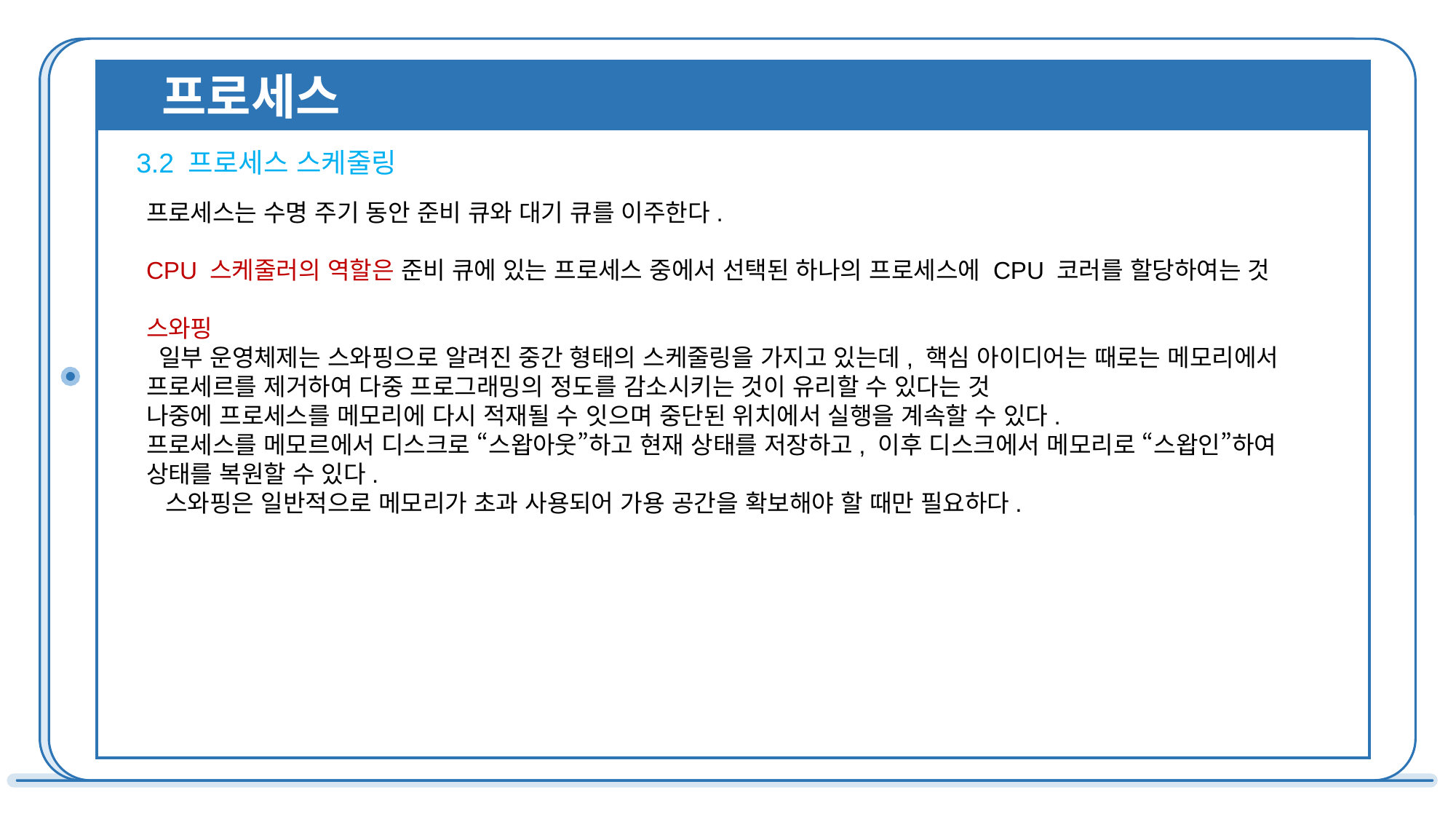

프로세스

3.2 프로세스 스케줄링
프로세스는 수명 주기 동안 준비 큐와 대기 큐를 이주한다.

CPU 스케줄러의 역할은 준비 큐에 있는 프로세스 중에서 선택된 하나의 프로세스에 CPU 코러를 할당하여는 것

스와핑
 일부 운영체제는 스와핑으로 알려진 중간 형태의 스케줄링을 가지고 있는데, 핵심 아이디어는 때로는 메모리에서 프로세르를 제거하여 다중 프로그래밍의 정도를 감소시키는 것이 유리할 수 있다는 것
나중에 프로세스를 메모리에 다시 적재될 수 잇으며 중단된 위치에서 실행을 계속할 수 있다.
프로세스를 메모르에서 디스크로 “스왑아웃”하고 현재 상태를 저장하고, 이후 디스크에서 메모리로 “스왑인”하여 상태를 복원할 수 있다.
  스와핑은 일반적으로 메모리가 초과 사용되어 가용 공간을 확보해야 할 때만 필요하다.